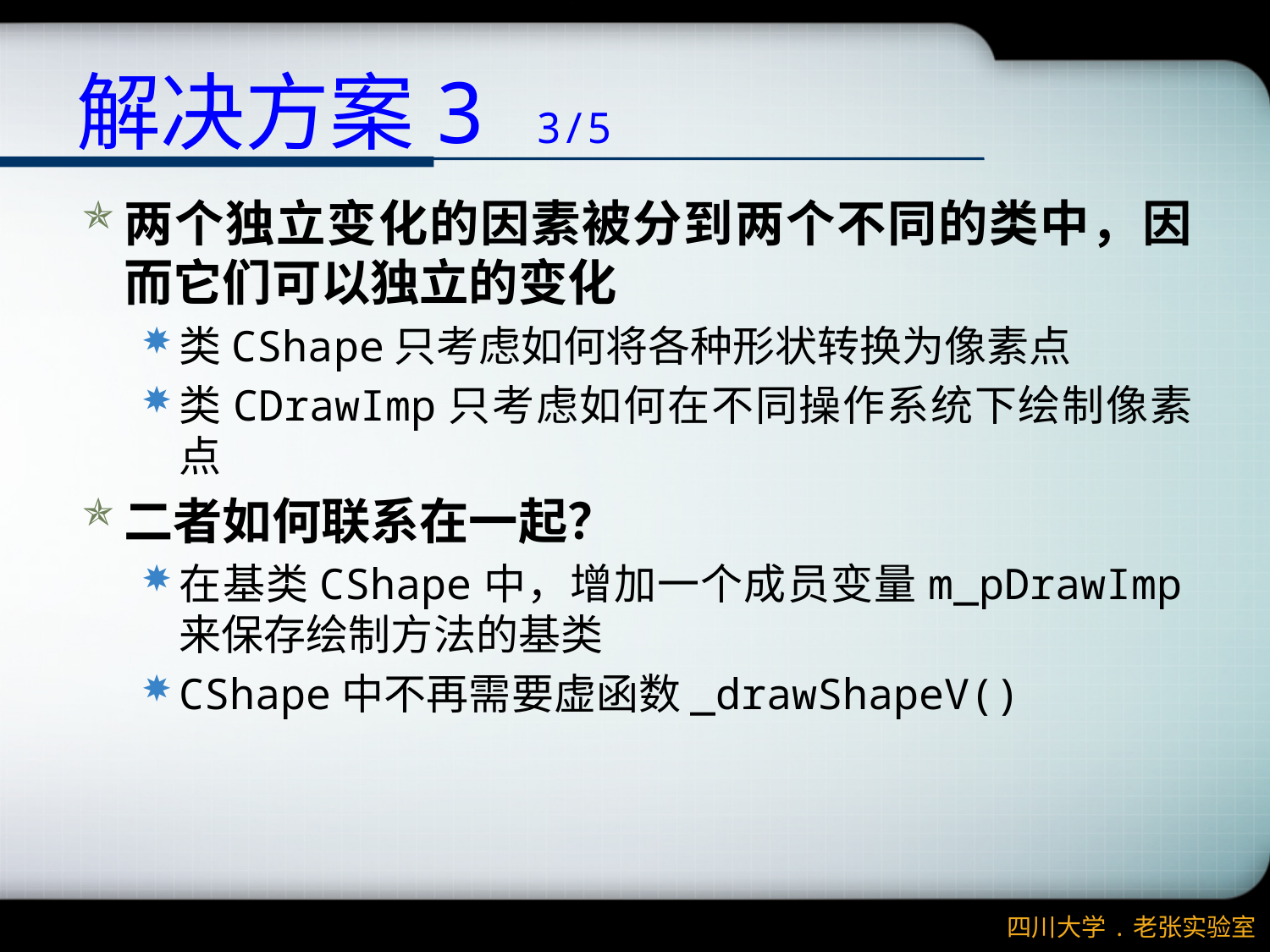

# 解决方案3 3/5
两个独立变化的因素被分到两个不同的类中，因而它们可以独立的变化
类CShape只考虑如何将各种形状转换为像素点
类CDrawImp只考虑如何在不同操作系统下绘制像素点
二者如何联系在一起？
在基类CShape中，增加一个成员变量m_pDrawImp来保存绘制方法的基类
CShape中不再需要虚函数_drawShapeV()